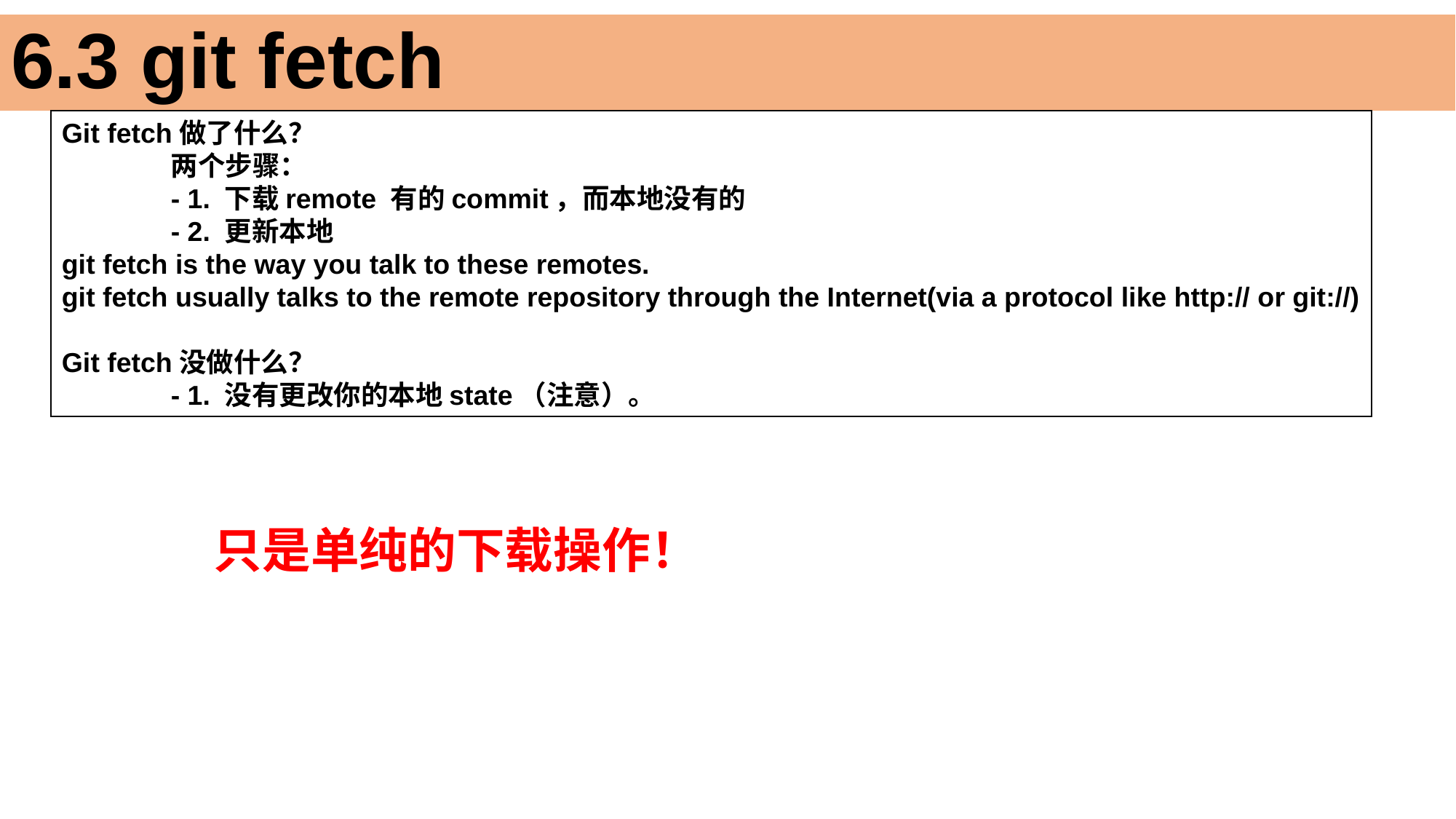

# 6.3 git fetch
Git fetch做了什么？
	两个步骤：
	- 1. 下载remote 有的commit，而本地没有的
	- 2. 更新本地
git fetch is the way you talk to these remotes.
git fetch usually talks to the remote repository through the Internet(via a protocol like http:// or git://)

Git fetch没做什么？
	- 1. 没有更改你的本地state（注意）。
只是单纯的下载操作！